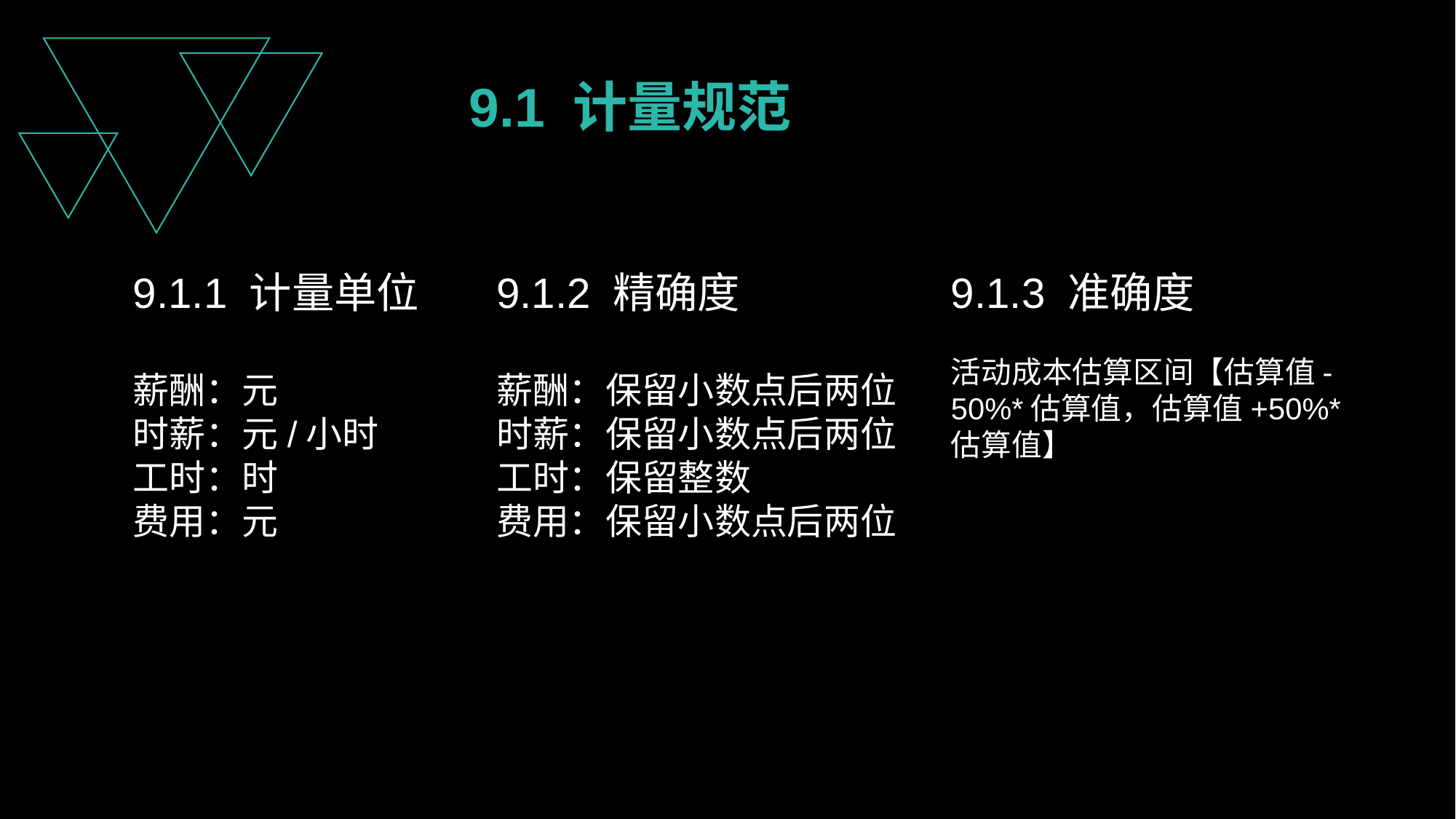

9.1 计量规范

9.1.1 计量单位

薪酬：元
时薪：元/小时
工时：时
费用：元

9.1.2 精确度

薪酬：保留小数点后两位
时薪：保留小数点后两位
工时：保留整数
费用：保留小数点后两位

9.1.3 准确度

活动成本估算区间【估算值-50%*估算值，估算值+50%*估算值】